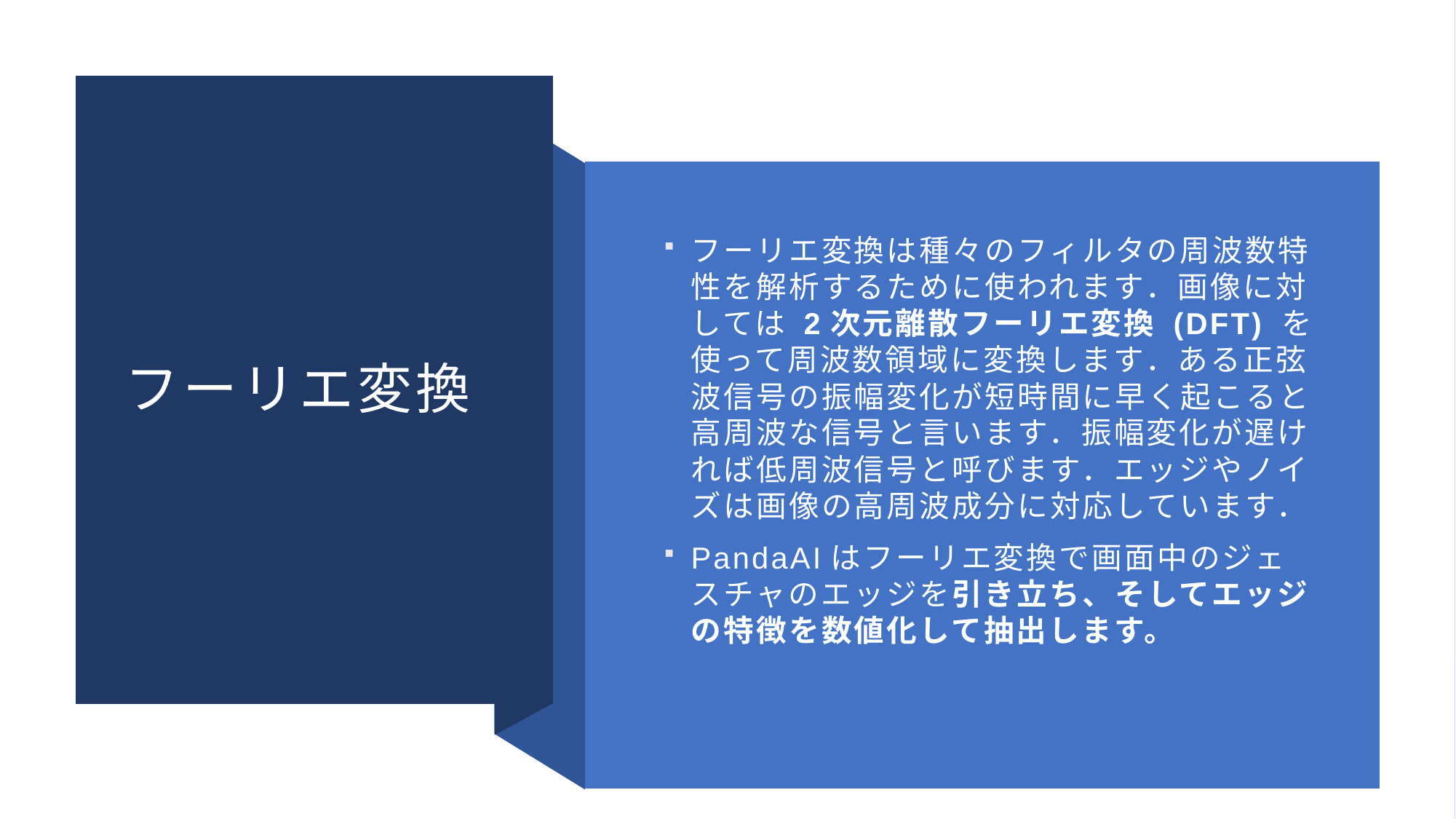

# フーリエ変換

フーリエ変換は種々のフィルタの周波数特性を解析するために使われます．画像に対しては 2次元離散フーリエ変換 (DFT) を使って周波数領域に変換します．ある正弦波信号の振幅変化が短時間に早く起こると高周波な信号と言います．振幅変化が遅ければ低周波信号と呼びます．エッジやノイズは画像の高周波成分に対応しています．
PandaAIはフーリエ変換で画面中のジェスチャのエッジを引き立ち、そしてエッジの特徴を数値化して抽出します。